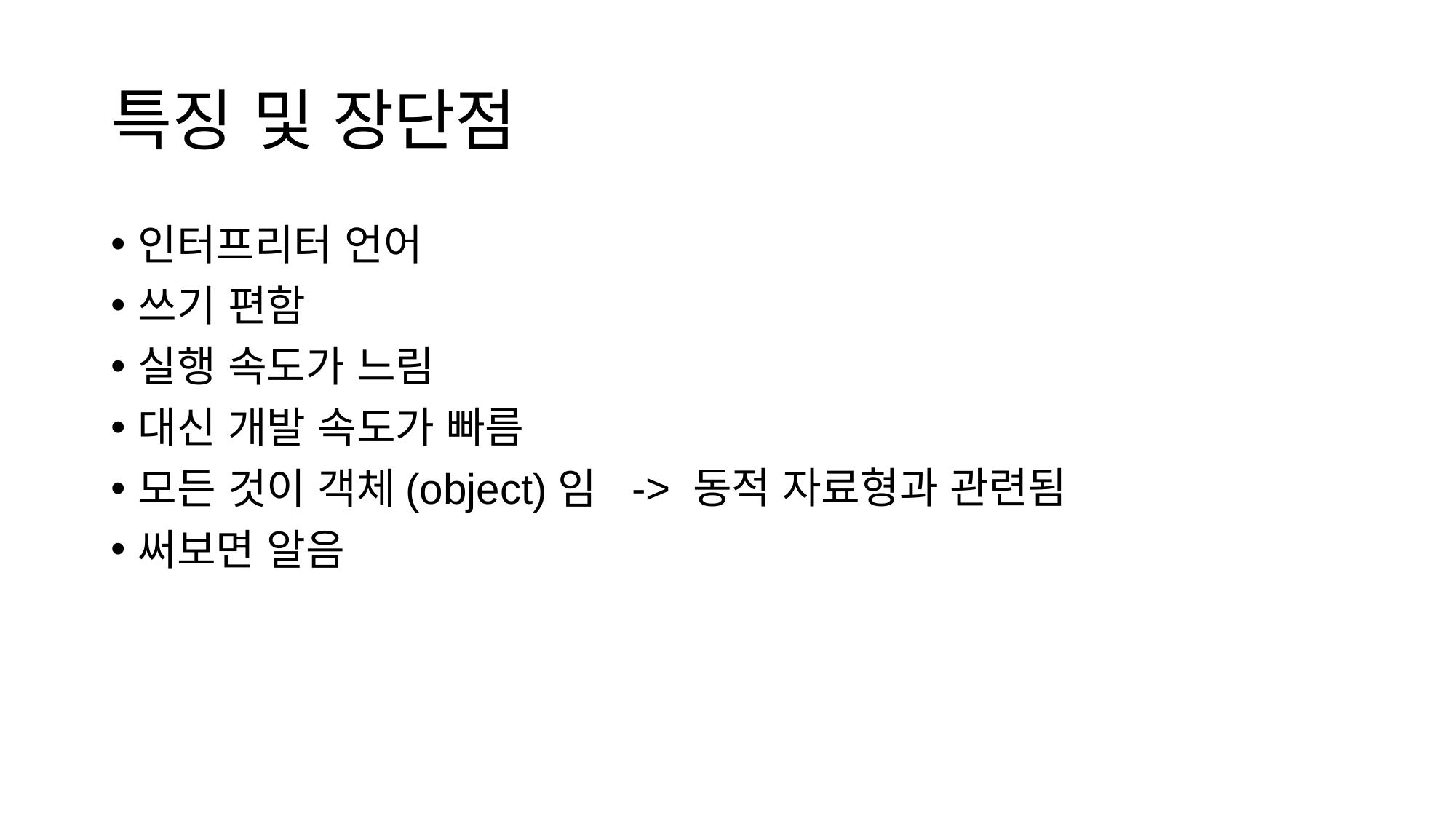

# 특징 및 장단점
인터프리터 언어
쓰기 편함
실행 속도가 느림
대신 개발 속도가 빠름
모든 것이 객체(object)임
써보면 알음
-> 동적 자료형과 관련됨